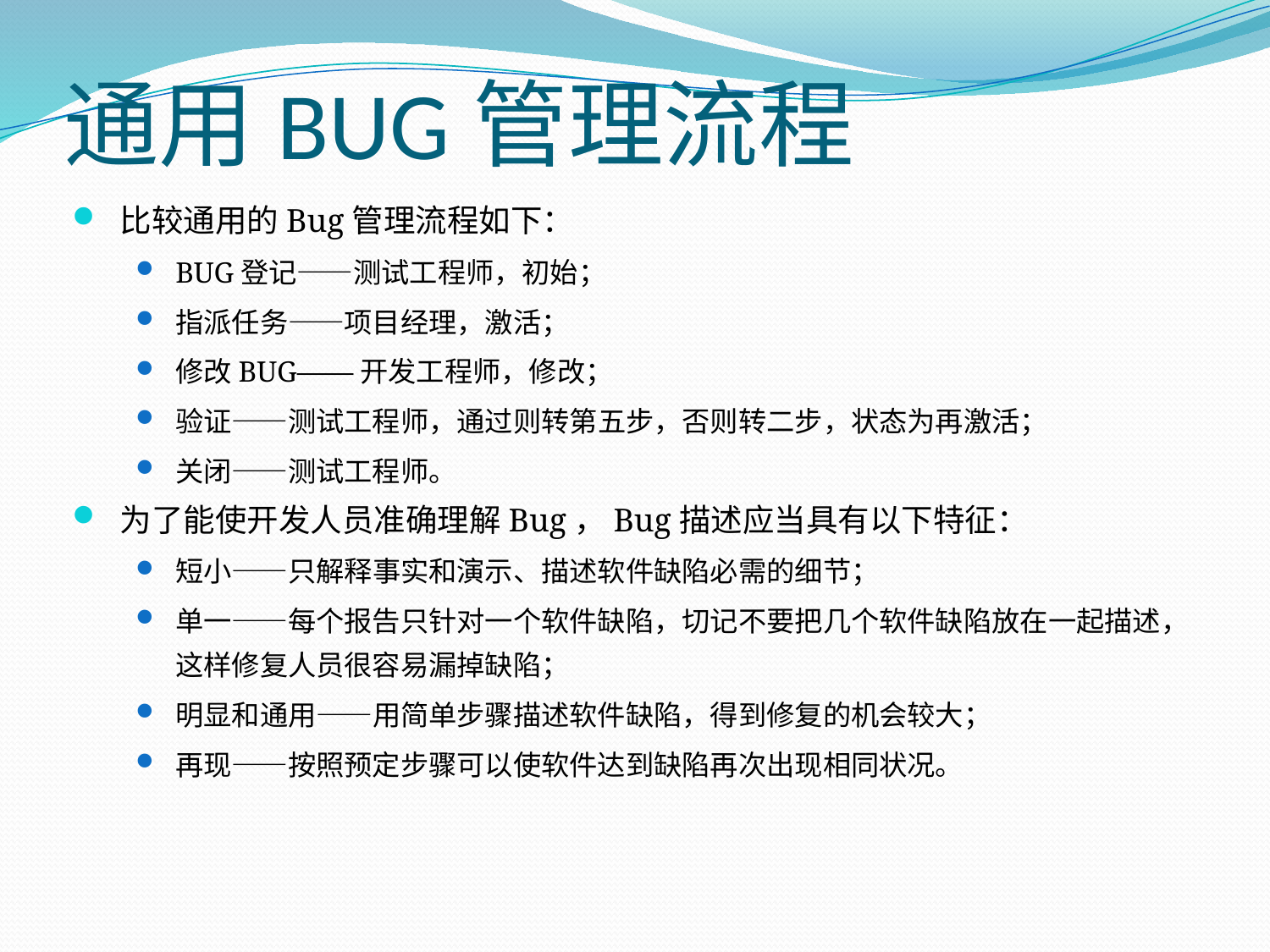

# 通用BUG管理流程
比较通用的Bug管理流程如下：
BUG登记——测试工程师，初始；
指派任务——项目经理，激活；
修改BUG——开发工程师，修改；
验证——测试工程师，通过则转第五步，否则转二步，状态为再激活；
关闭——测试工程师。
为了能使开发人员准确理解Bug，Bug描述应当具有以下特征：
短小——只解释事实和演示、描述软件缺陷必需的细节；
单一——每个报告只针对一个软件缺陷，切记不要把几个软件缺陷放在一起描述，这样修复人员很容易漏掉缺陷；
明显和通用——用简单步骤描述软件缺陷，得到修复的机会较大；
再现——按照预定步骤可以使软件达到缺陷再次出现相同状况。